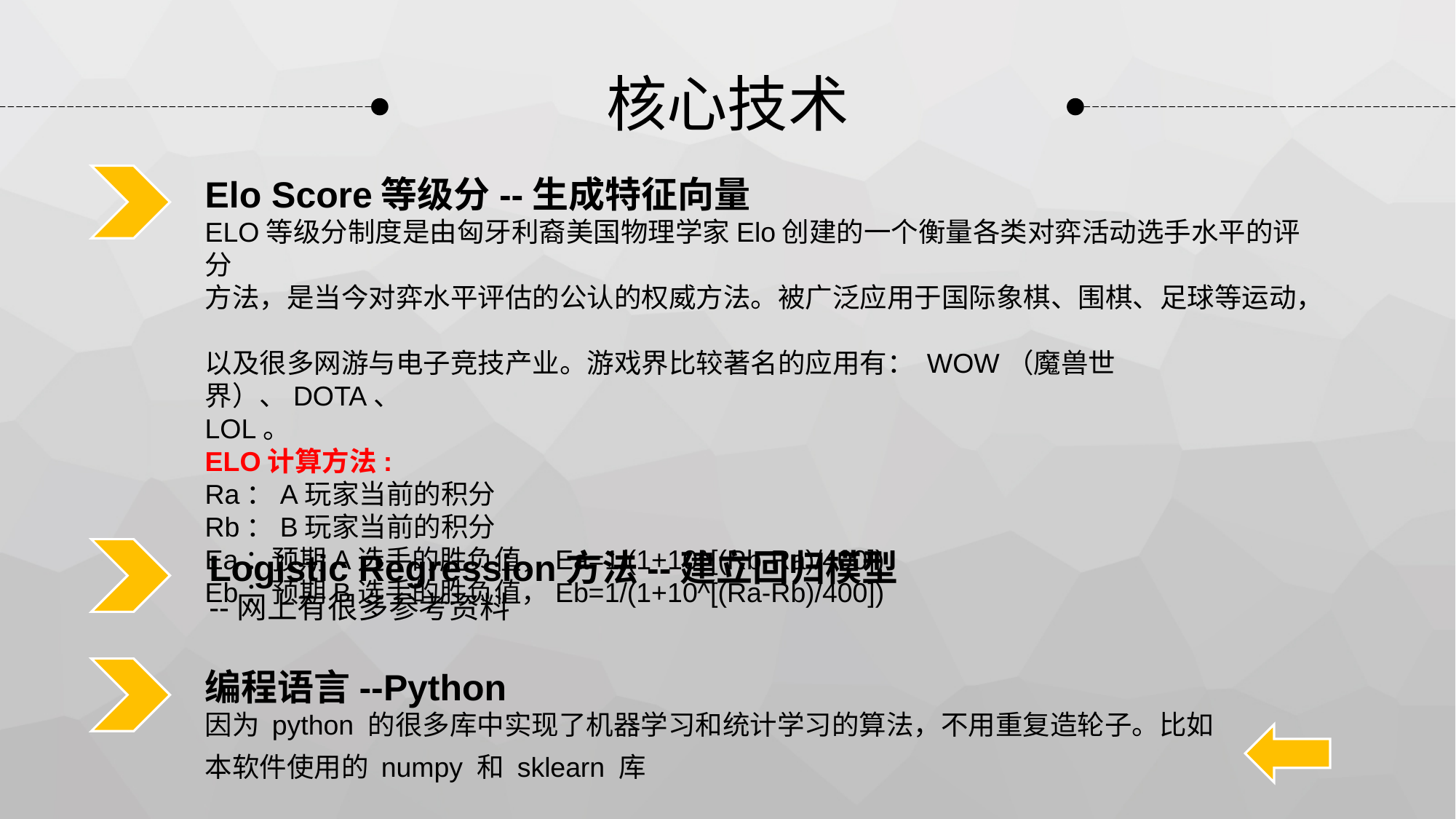

# 核心技术

Elo Score等级分--生成特征向量
ELO等级分制度是由匈牙利裔美国物理学家Elo创建的一个衡量各类对弈活动选手水平的评分
方法，是当今对弈水平评估的公认的权威方法。被广泛应用于国际象棋、围棋、足球等运动，
以及很多网游与电子竞技产业。游戏界比较著名的应用有： WOW（魔兽世界）、DOTA、
LOL。
ELO计算方法:
Ra：A玩家当前的积分
Rb：B玩家当前的积分
Ea：预期A选手的胜负值，Ea=1/(1+10^[(Rb-Ra)/400])
Eb：预期B选手的胜负值，Eb=1/(1+10^[(Ra-Rb)/400])

Logistic Regression方法--建立回归模型
--网上有很多参考资料

编程语言--Python
因为 python 的很多库中实现了机器学习和统计学习的算法，不用重复造轮子。比如本软件使用的 numpy 和 sklearn 库